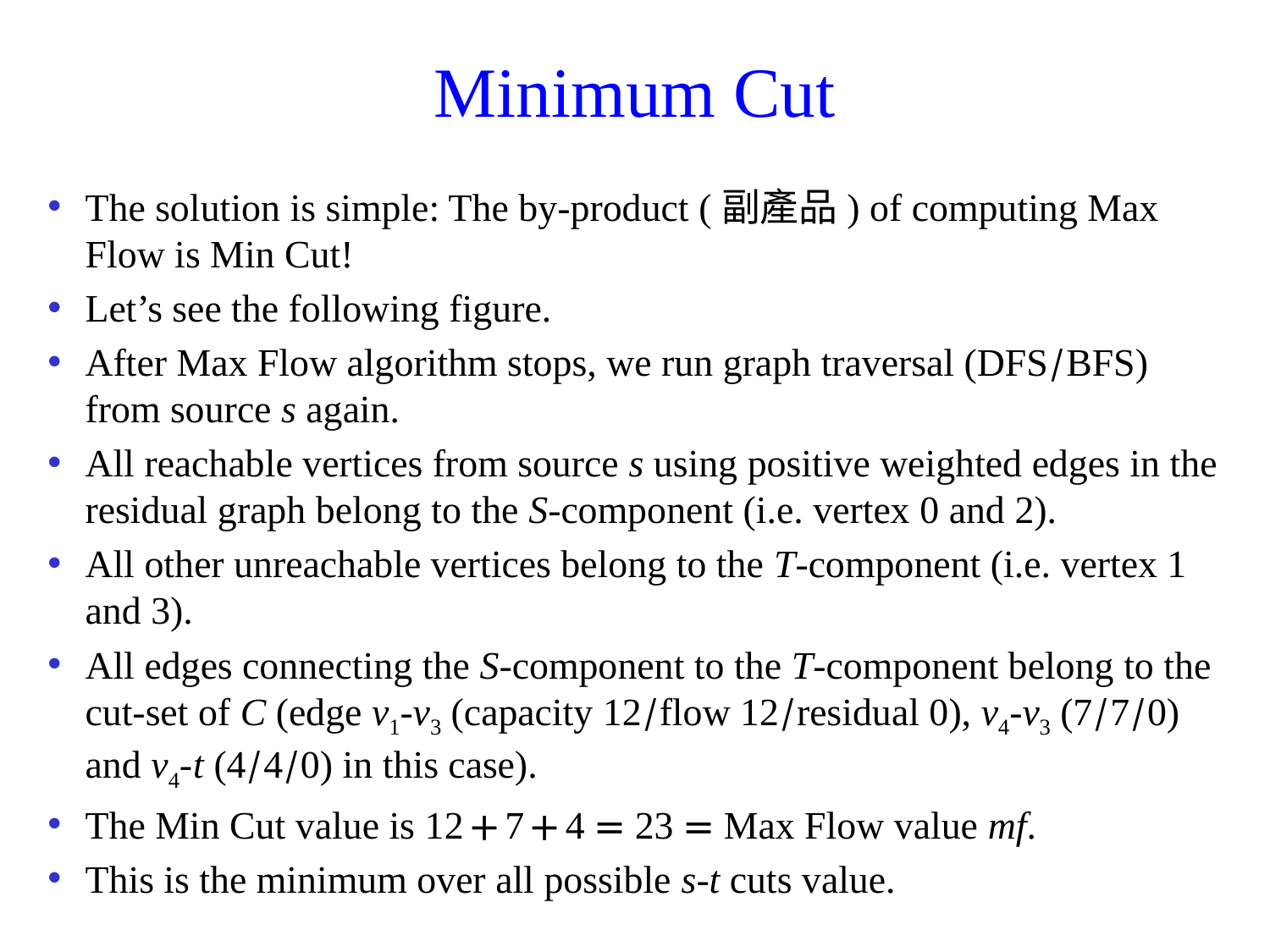

# Minimum Cut
The solution is simple: The by-product (副產品) of computing Max Flow is Min Cut!
Let’s see the following figure.
After Max Flow algorithm stops, we run graph traversal (DFS/BFS) from source s again.
All reachable vertices from source s using positive weighted edges in the residual graph belong to the S-component (i.e. vertex 0 and 2).
All other unreachable vertices belong to the T-component (i.e. vertex 1 and 3).
All edges connecting the S-component to the T-component belong to the cut-set of C (edge v1-v3 (capacity 12/flow 12/residual 0), v4-v3 (7/7/0) and v4-t (4/4/0) in this case).
The Min Cut value is 12+7+4 = 23 = Max Flow value mf.
This is the minimum over all possible s-t cuts value.